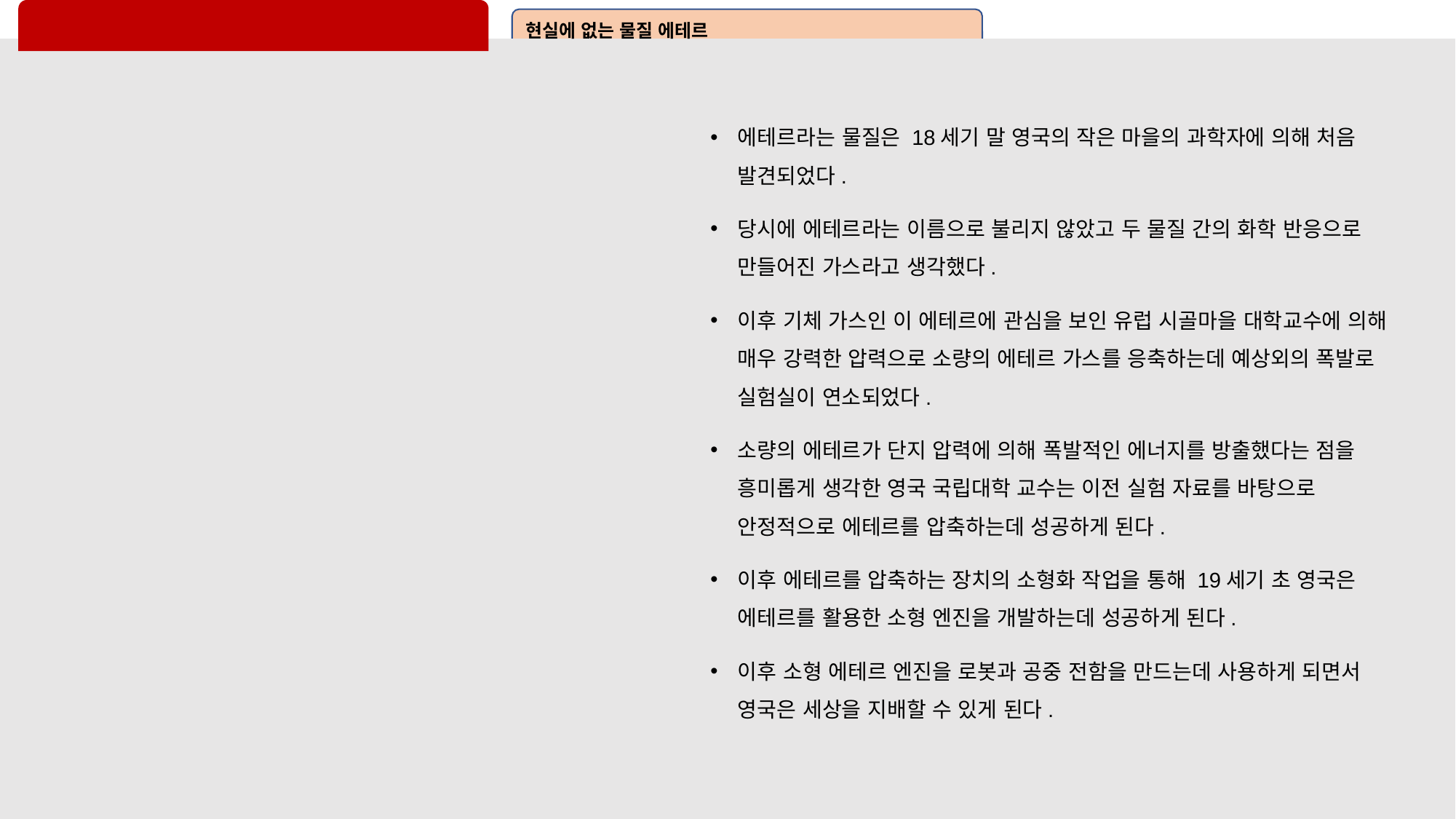

#
현실에 없는 물질 에테르

에테르라는 물질은 18세기 말 영국의 작은 마을의 과학자에 의해 처음 발견되었다.
당시에 에테르라는 이름으로 불리지 않았고 두 물질 간의 화학 반응으로 만들어진 가스라고 생각했다.
이후 기체 가스인 이 에테르에 관심을 보인 유럽 시골마을 대학교수에 의해 매우 강력한 압력으로 소량의 에테르 가스를 응축하는데 예상외의 폭발로 실험실이 연소되었다.
소량의 에테르가 단지 압력에 의해 폭발적인 에너지를 방출했다는 점을 흥미롭게 생각한 영국 국립대학 교수는 이전 실험 자료를 바탕으로 안정적으로 에테르를 압축하는데 성공하게 된다.
이후 에테르를 압축하는 장치의 소형화 작업을 통해 19세기 초 영국은 에테르를 활용한 소형 엔진을 개발하는데 성공하게 된다.
이후 소형 에테르 엔진을 로봇과 공중 전함을 만드는데 사용하게 되면서 영국은 세상을 지배할 수 있게 된다.